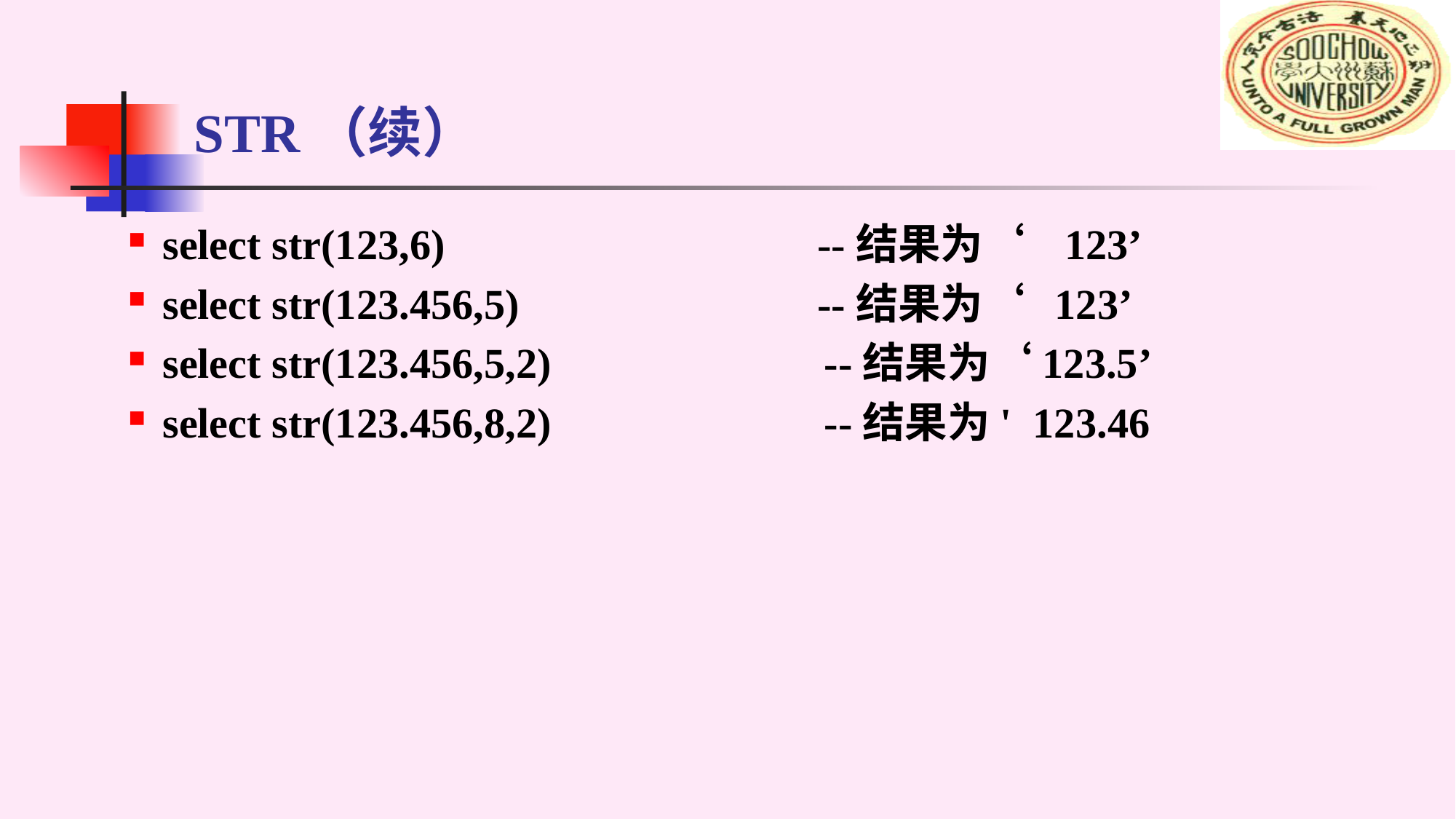

# STR（续）
select str(123,6)				--结果为‘   123’
select str(123.456,5)			--结果为‘  123’
select str(123.456,5,2)		           --结果为‘123.5’
select str(123.456,8,2)		           --结果为'  123.46